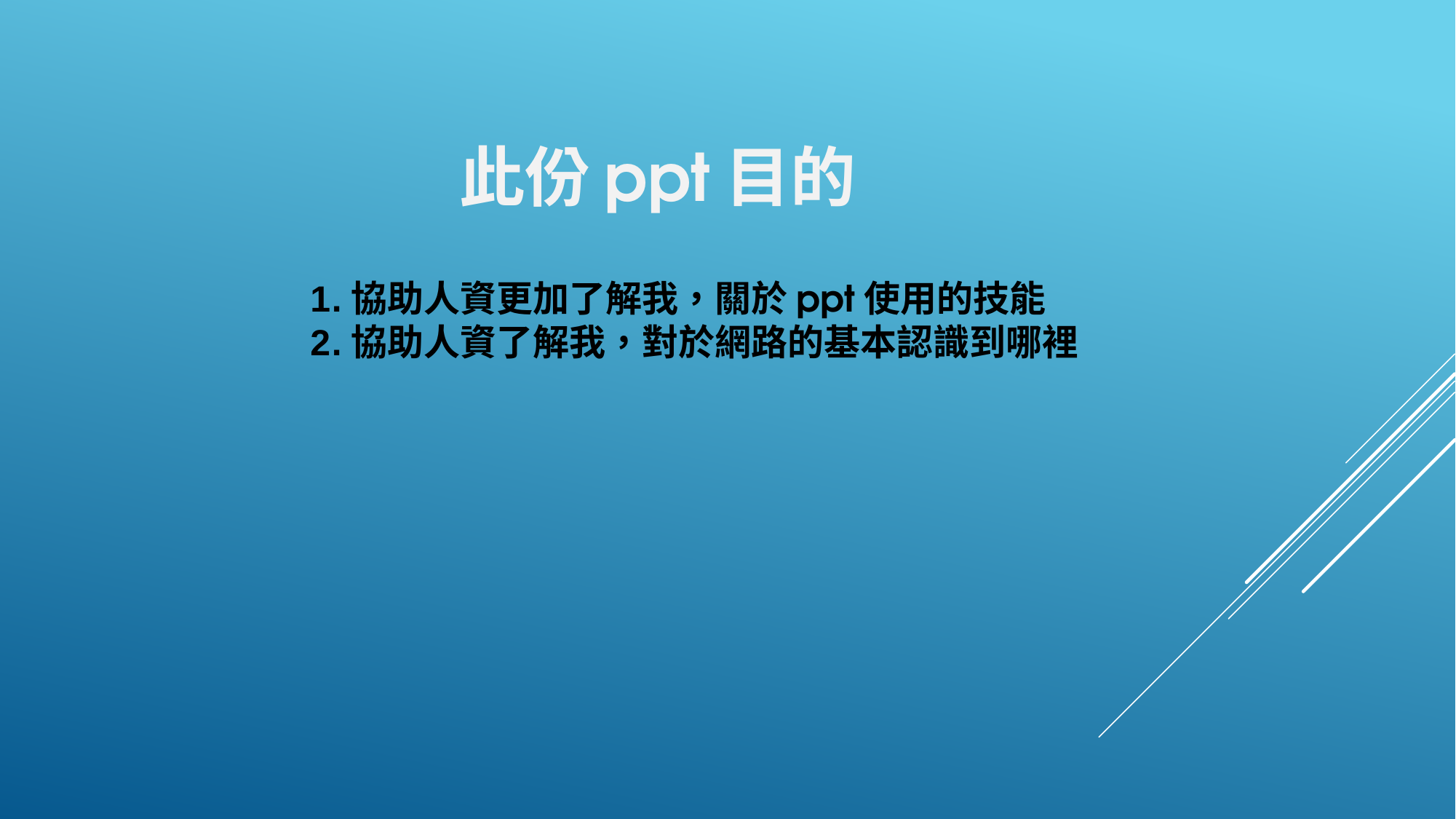

此份ppt目的
協助人資更加了解我，關於ppt使用的技能
協助人資了解我，對於網路的基本認識到哪裡